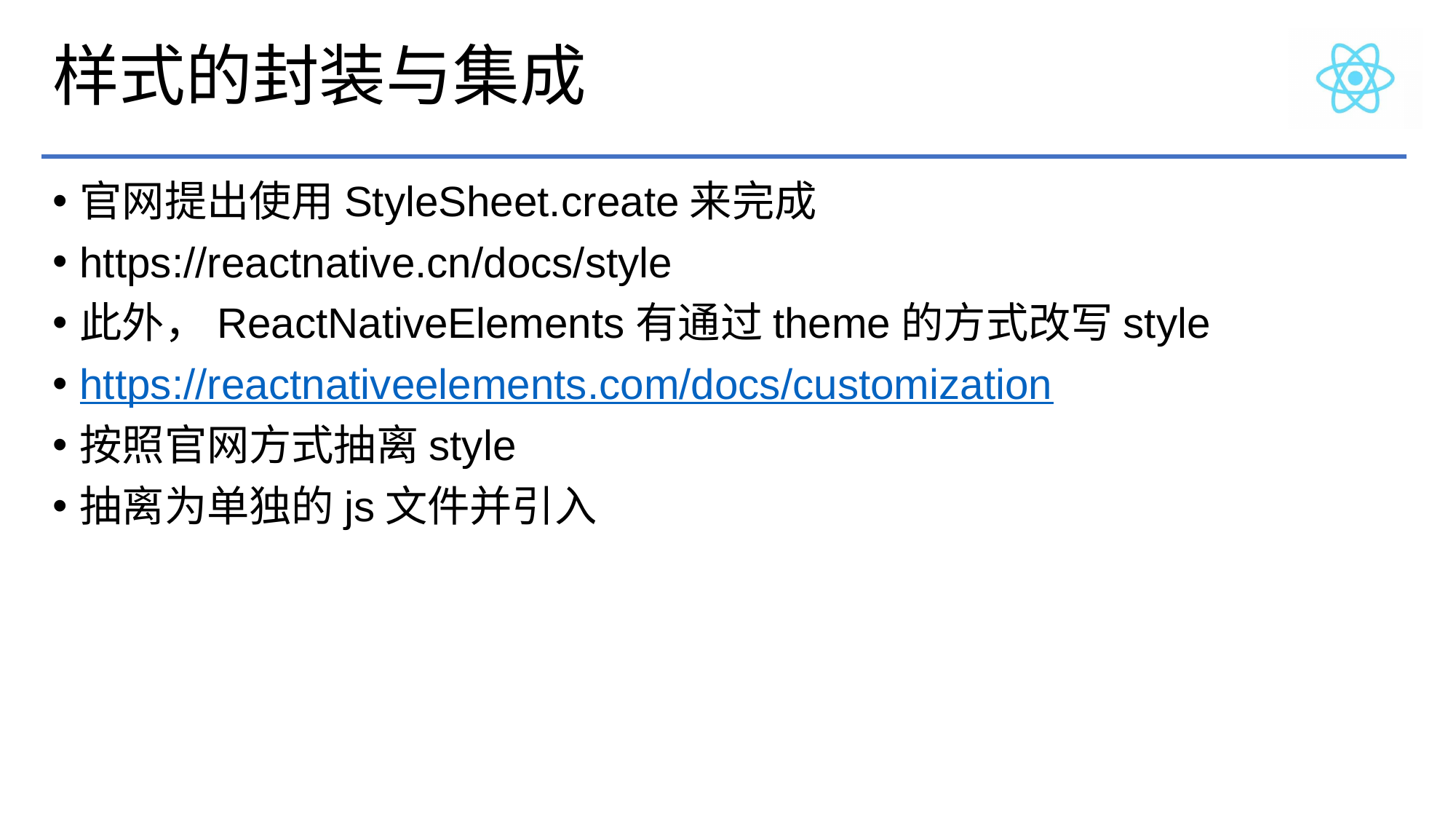

# 样式的封装与集成
官网提出使用StyleSheet.create来完成
https://reactnative.cn/docs/style
此外，ReactNativeElements有通过theme的方式改写style
https://reactnativeelements.com/docs/customization
按照官网方式抽离style
抽离为单独的js文件并引入